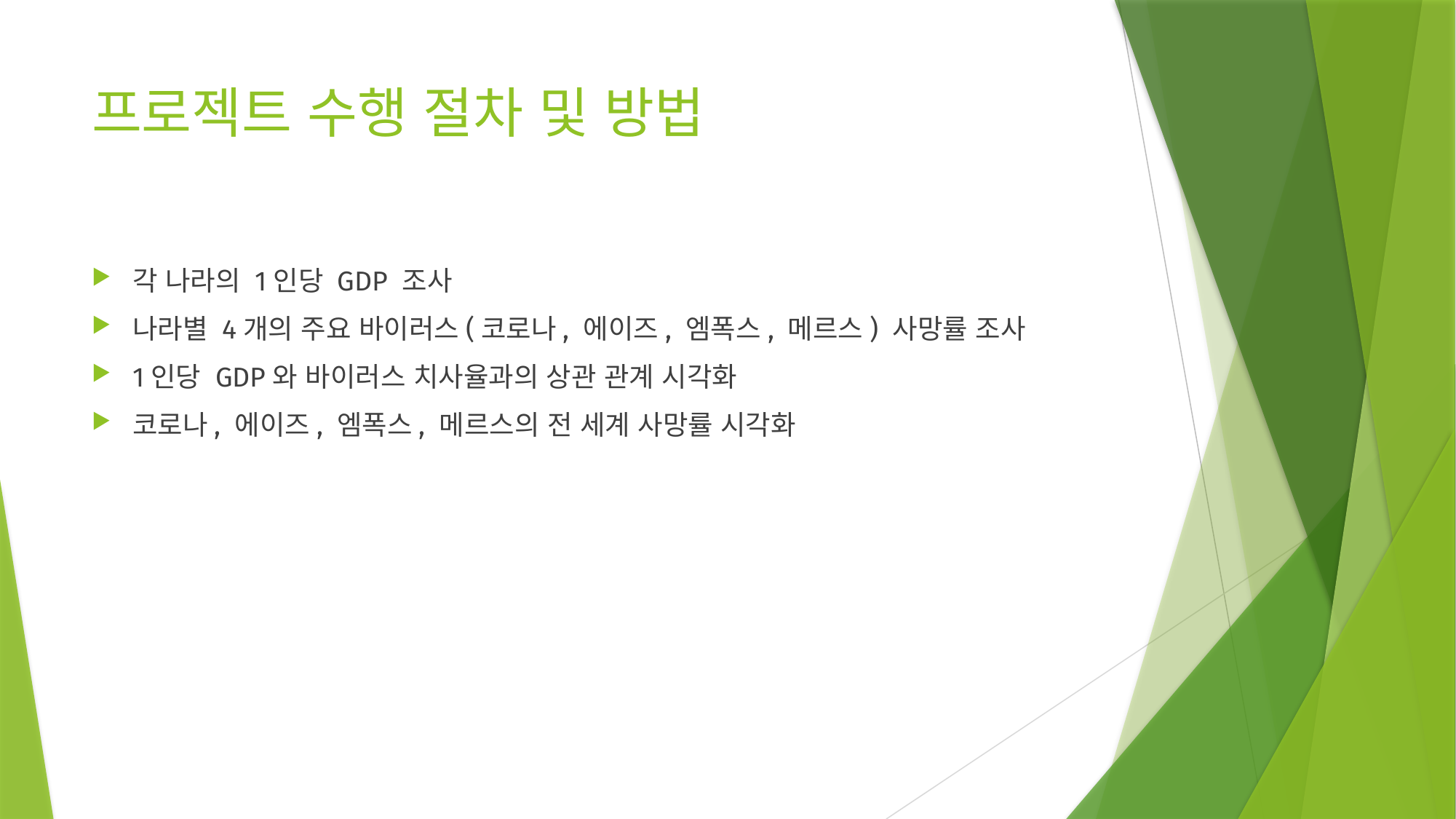

# 프로젝트 수행 절차 및 방법
각 나라의 1인당 GDP 조사
나라별 4개의 주요 바이러스(코로나, 에이즈, 엠폭스, 메르스) 사망률 조사
1인당 GDP와 바이러스 치사율과의 상관 관계 시각화
코로나, 에이즈, 엠폭스, 메르스의 전 세계 사망률 시각화